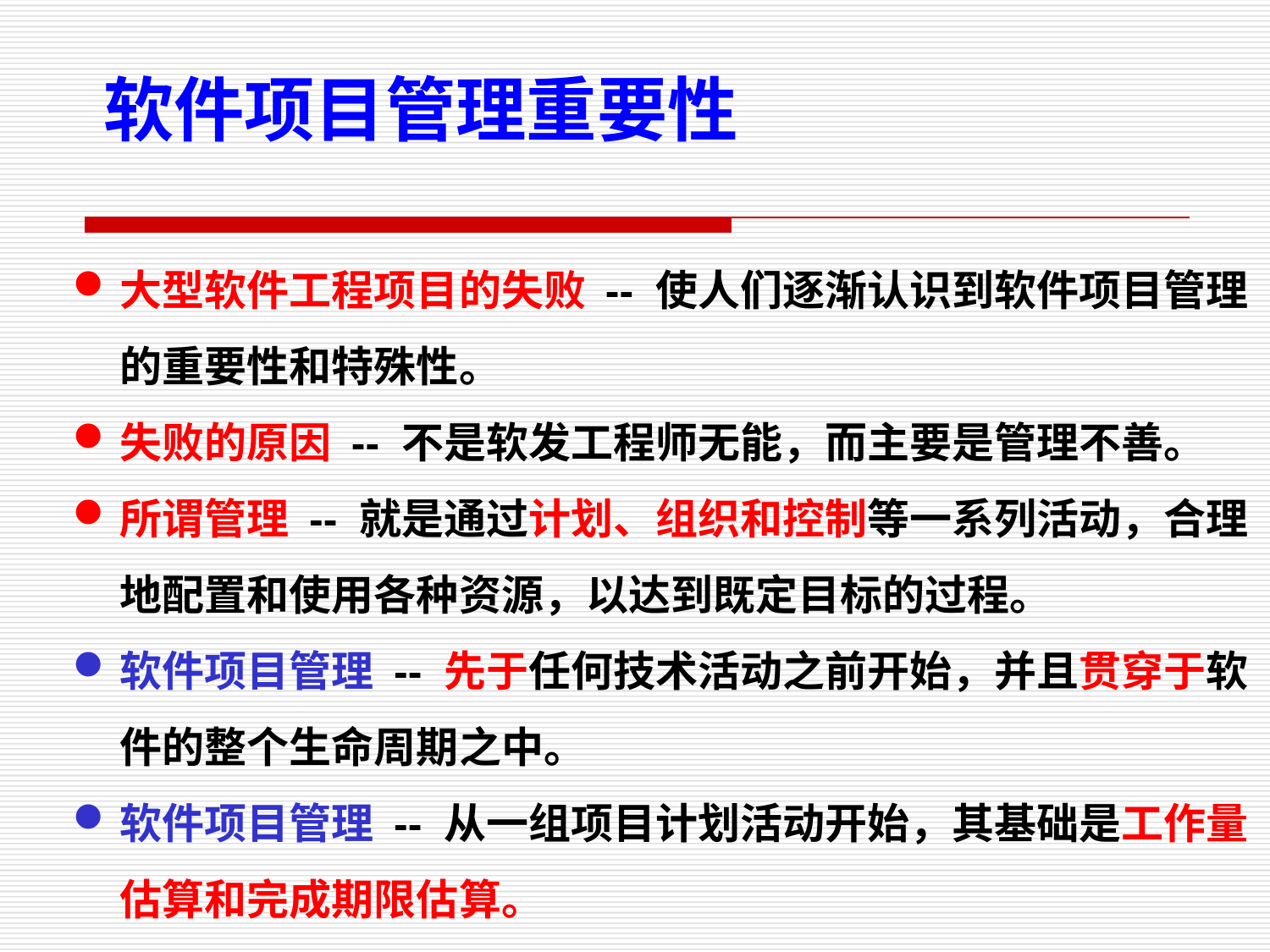

软件项目管理重要性
大型软件工程项目的失败 -- 使人们逐渐认识到软件项目管理的重要性和特殊性。
失败的原因 -- 不是软发工程师无能，而主要是管理不善。
所谓管理 -- 就是通过计划、组织和控制等一系列活动，合理地配置和使用各种资源，以达到既定目标的过程。
软件项目管理 -- 先于任何技术活动之前开始，并且贯穿于软件的整个生命周期之中。
软件项目管理 -- 从一组项目计划活动开始，其基础是工作量估算和完成期限估算。